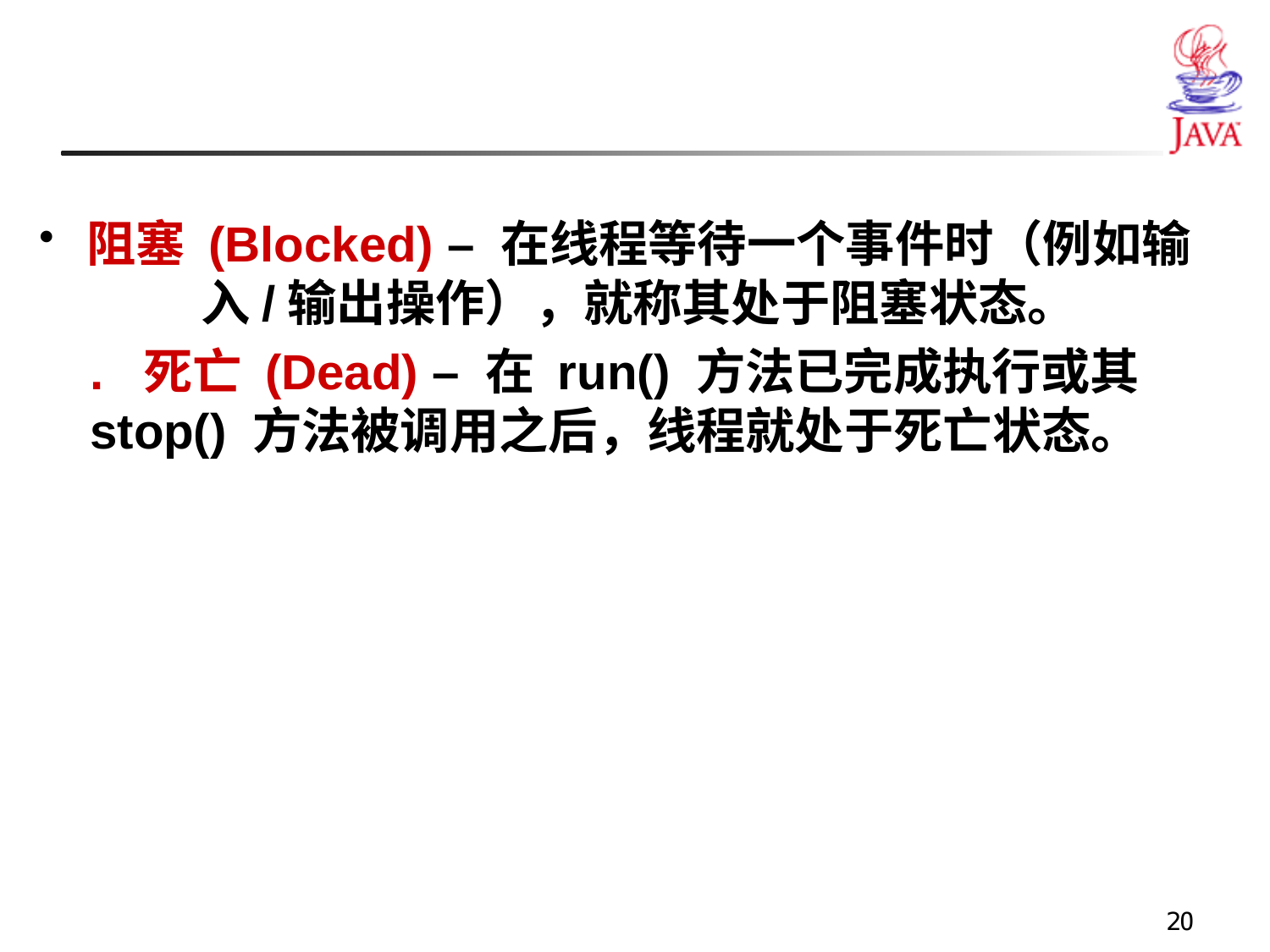

#
阻塞 (Blocked) – 在线程等待一个事件时（例如输入/输出操作），就称其处于阻塞状态。
.  死亡 (Dead) – 在 run() 方法已完成执行或其 stop() 方法被调用之后，线程就处于死亡状态。
20